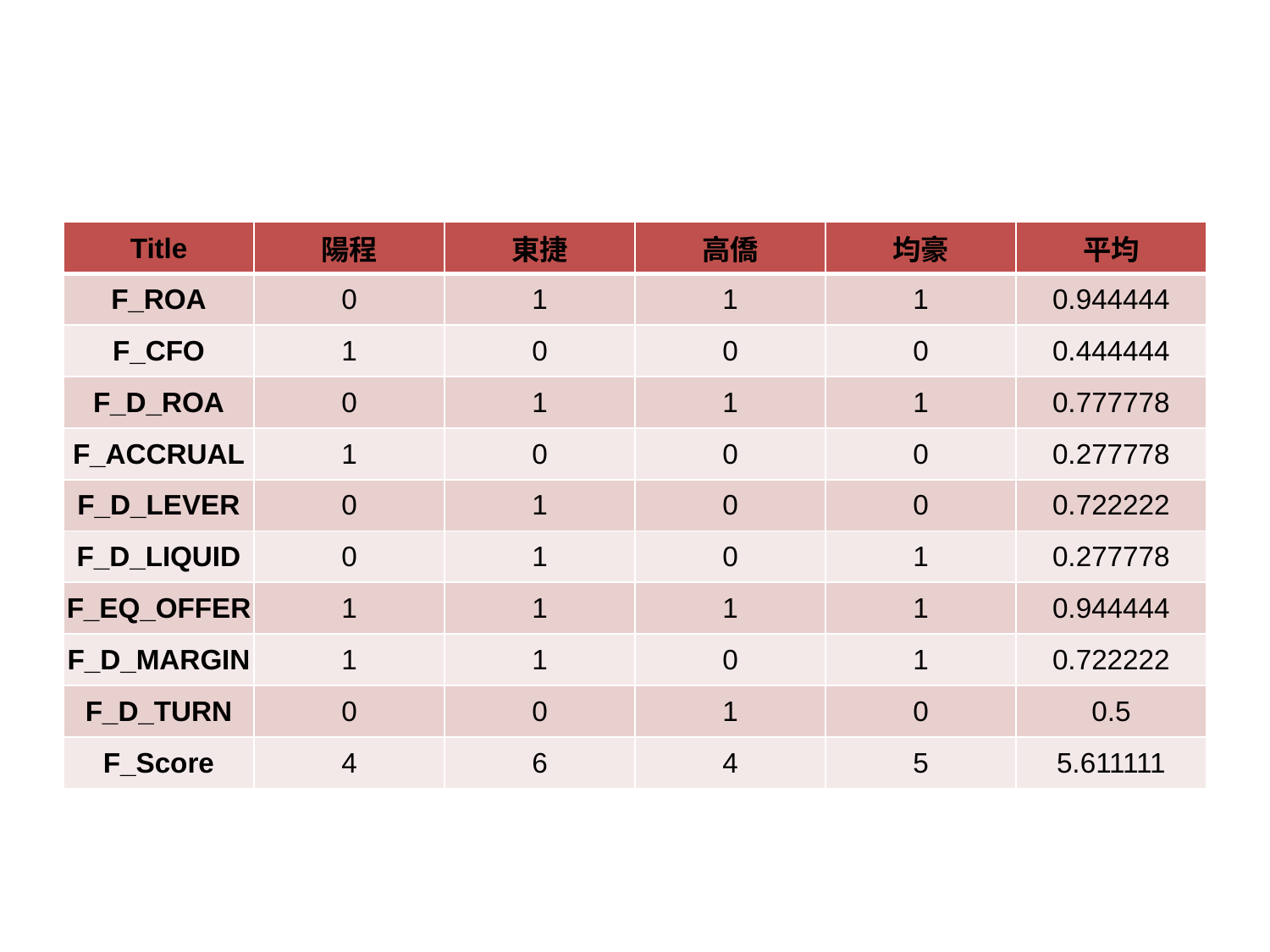

#
| Title | 陽程 | 東捷 | 高僑 | 均豪 | 平均 |
| --- | --- | --- | --- | --- | --- |
| F\_ROA | 0 | 1 | 1 | 1 | 0.944444 |
| F\_CFO | 1 | 0 | 0 | 0 | 0.444444 |
| F\_D\_ROA | 0 | 1 | 1 | 1 | 0.777778 |
| F\_ACCRUAL | 1 | 0 | 0 | 0 | 0.277778 |
| F\_D\_LEVER | 0 | 1 | 0 | 0 | 0.722222 |
| F\_D\_LIQUID | 0 | 1 | 0 | 1 | 0.277778 |
| F\_EQ\_OFFER | 1 | 1 | 1 | 1 | 0.944444 |
| F\_D\_MARGIN | 1 | 1 | 0 | 1 | 0.722222 |
| F\_D\_TURN | 0 | 0 | 1 | 0 | 0.5 |
| F\_Score | 4 | 6 | 4 | 5 | 5.611111 |